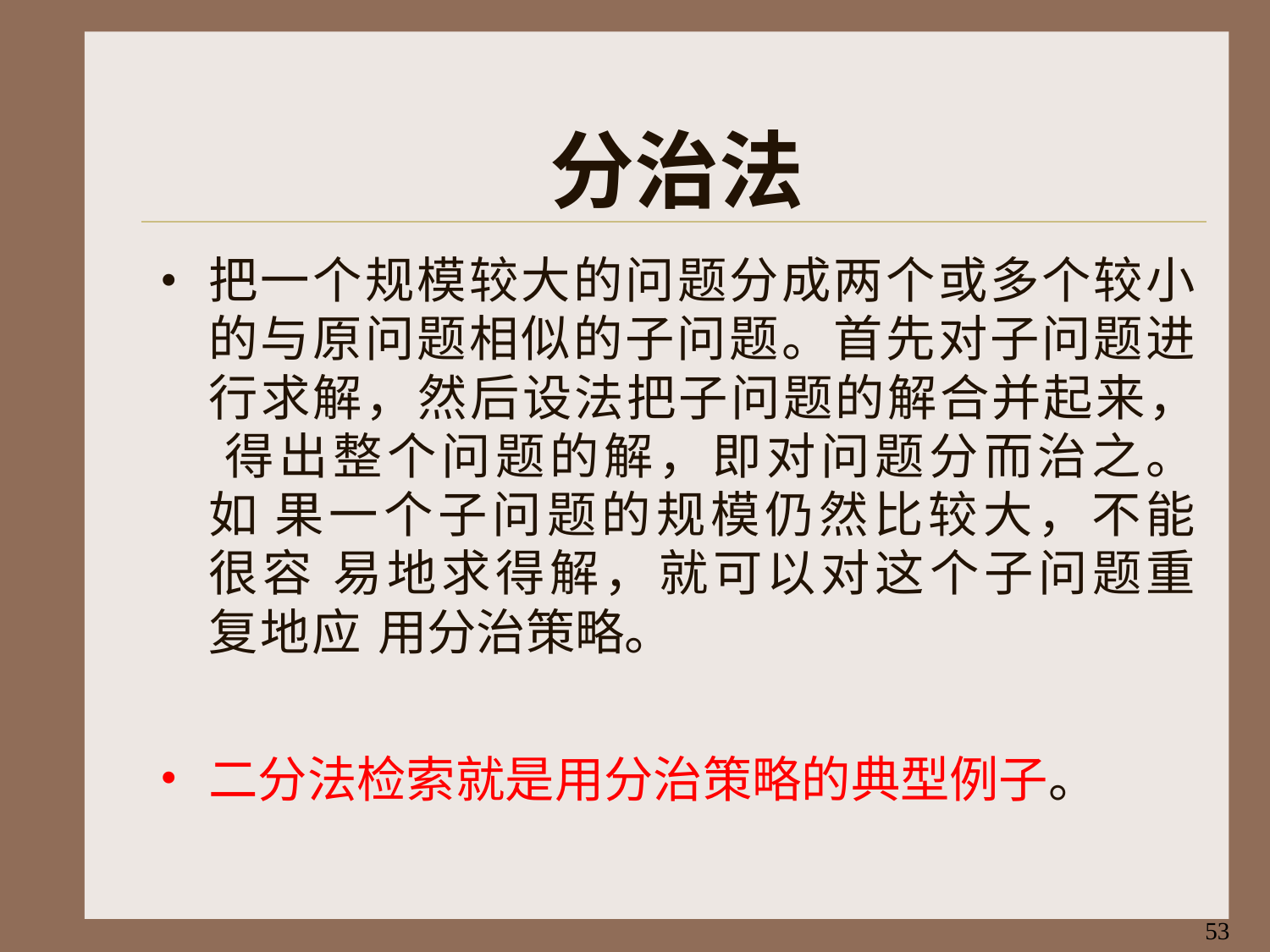

# 分治法

把一个规模较大的问题分成两个或多个较小 的与原问题相似的子问题。首先对子问题进 行求解，然后设法把子问题的解合并起来，  得出整个问题的解，即对问题分而治之。如 果一个子问题的规模仍然比较大，不能很容 易地求得解，就可以对这个子问题重复地应 用分治策略。

二分法检索就是用分治策略的典型例子。
53